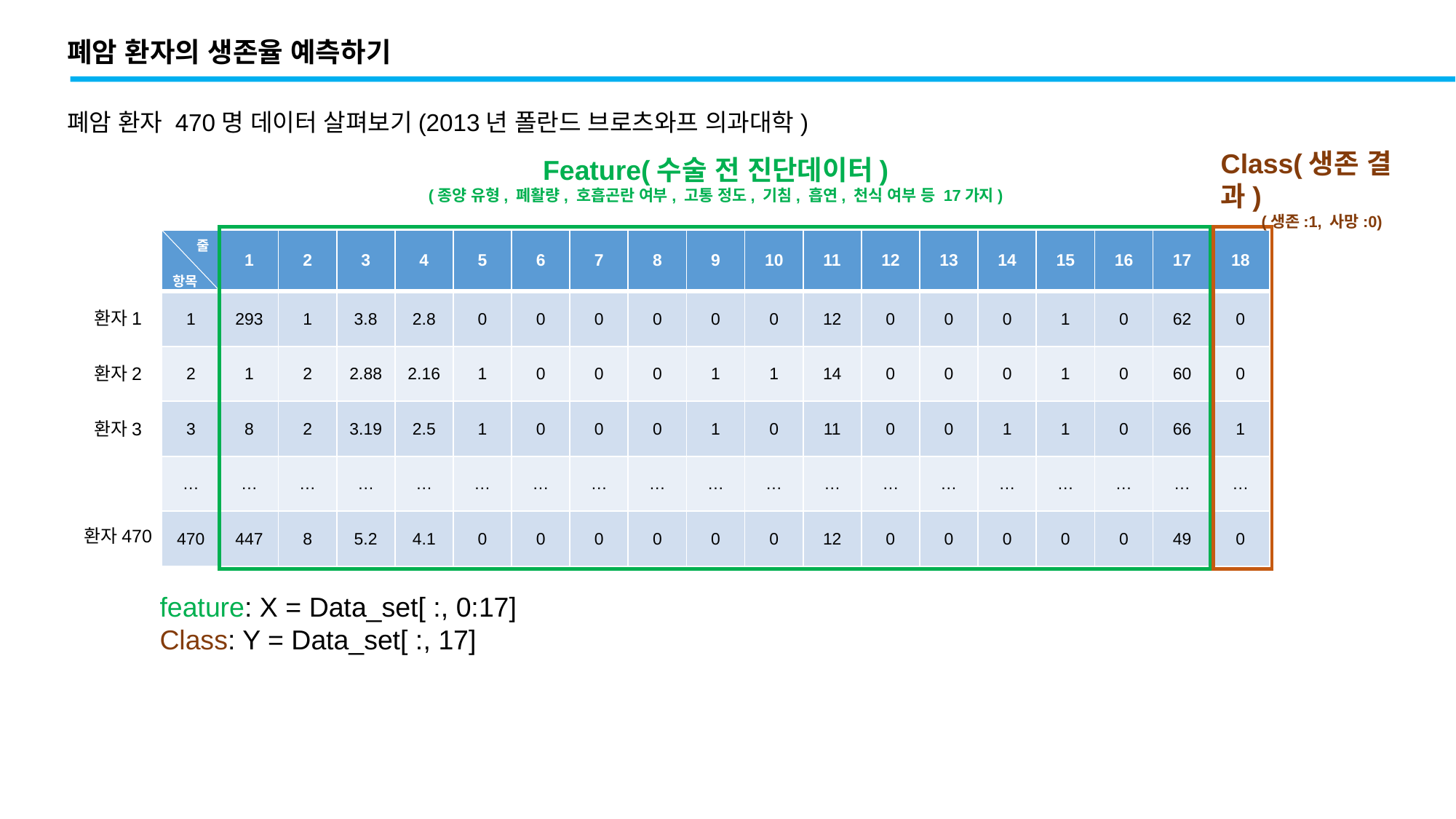

폐암 환자의 생존율 예측하기

폐암 환자 470명 데이터 살펴보기(2013년 폴란드 브로츠와프 의과대학)
Class(생존 결과)
(생존:1, 사망:0)
Feature(수술 전 진단데이터)
(종양 유형, 폐활량, 호흡곤란 여부, 고통 정도, 기침, 흡연, 천식 여부 등 17가지)

| 줄 항목 | 1 | 2 | 3 | 4 | 5 | 6 | 7 | 8 | 9 | 10 | 11 | 12 | 13 | 14 | 15 | 16 | 17 | 18 |
| --- | --- | --- | --- | --- | --- | --- | --- | --- | --- | --- | --- | --- | --- | --- | --- | --- | --- | --- |
| 1 | 293 | 1 | 3.8 | 2.8 | 0 | 0 | 0 | 0 | 0 | 0 | 12 | 0 | 0 | 0 | 1 | 0 | 62 | 0 |
| 2 | 1 | 2 | 2.88 | 2.16 | 1 | 0 | 0 | 0 | 1 | 1 | 14 | 0 | 0 | 0 | 1 | 0 | 60 | 0 |
| 3 | 8 | 2 | 3.19 | 2.5 | 1 | 0 | 0 | 0 | 1 | 0 | 11 | 0 | 0 | 1 | 1 | 0 | 66 | 1 |
| … | … | … | … | … | … | … | … | … | … | … | … | … | … | … | … | … | … | … |
| 470 | 447 | 8 | 5.2 | 4.1 | 0 | 0 | 0 | 0 | 0 | 0 | 12 | 0 | 0 | 0 | 0 | 0 | 49 | 0 |
환자1
환자2
환자3
환자470
feature: X = Data_set[ :, 0:17]
Class: Y = Data_set[ :, 17]